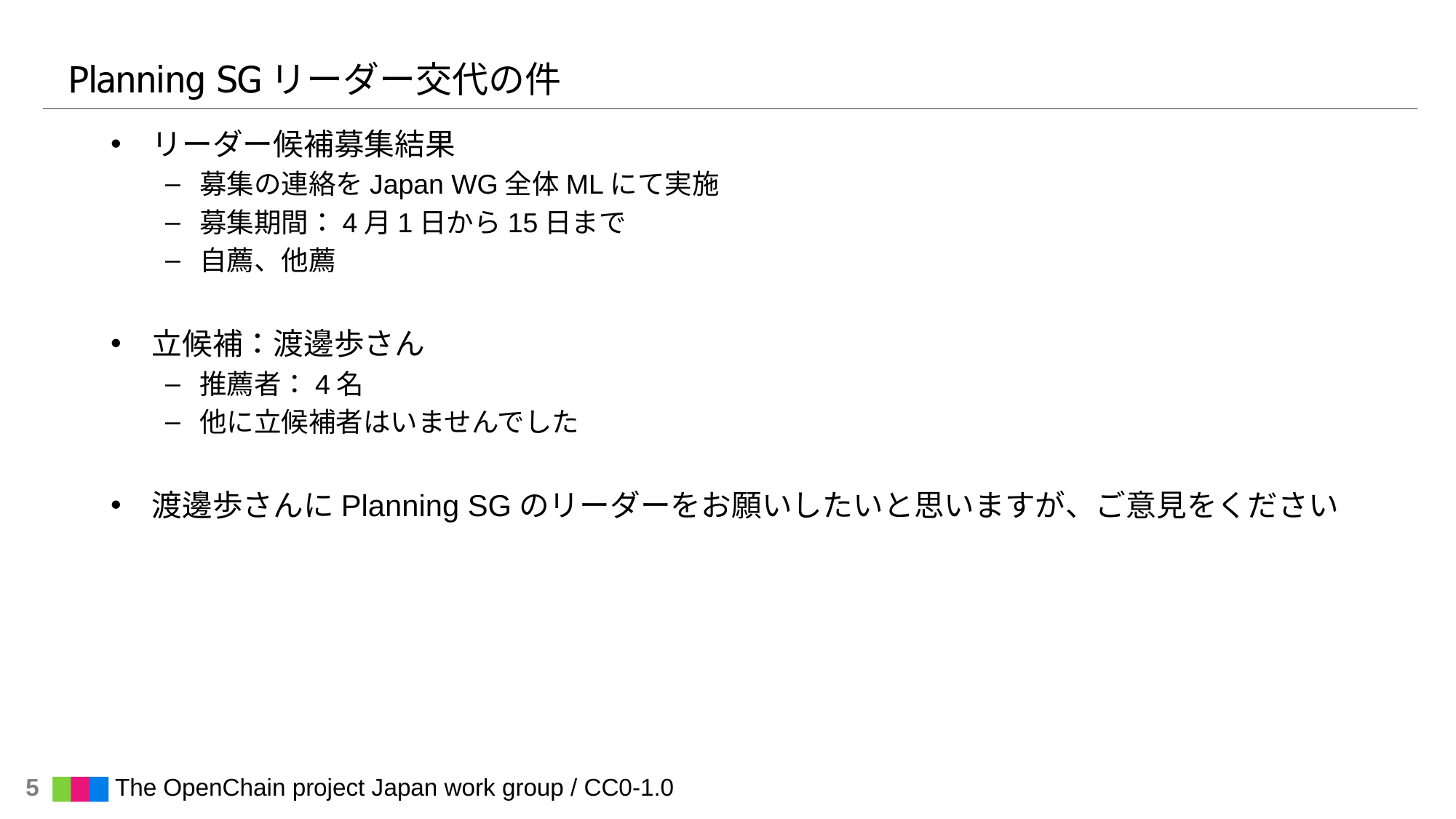

# Planning SGリーダー交代の件
リーダー候補募集結果
募集の連絡をJapan WG全体MLにて実施
募集期間：4月1日から15日まで
自薦、他薦

立候補：渡邊歩さん
推薦者：4名
他に立候補者はいませんでした

渡邊歩さんにPlanning SGのリーダーをお願いしたいと思いますが、ご意見をください